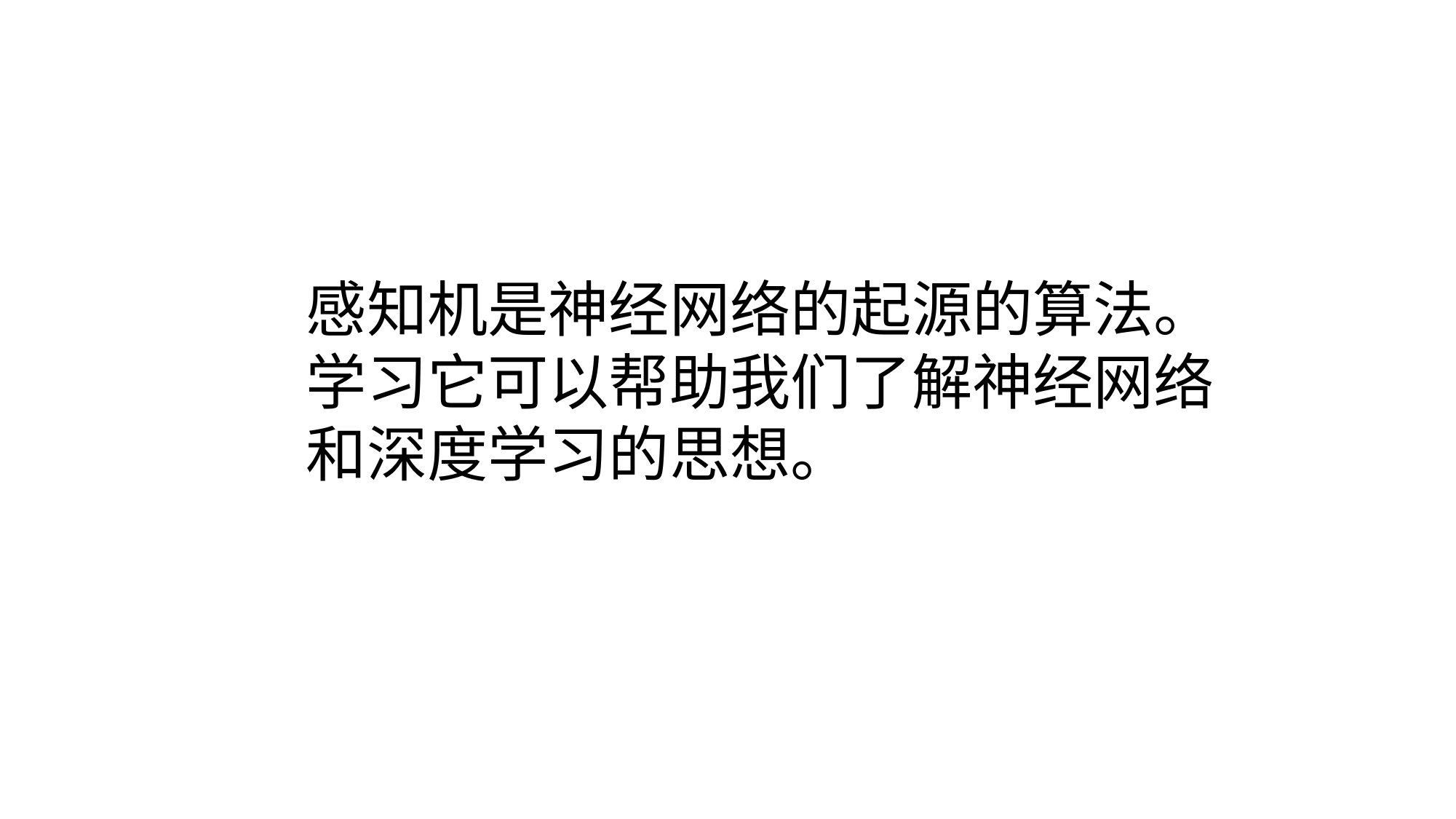

感知机是神经网络的起源的算法。学习它可以帮助我们了解神经网络和深度学习的思想。